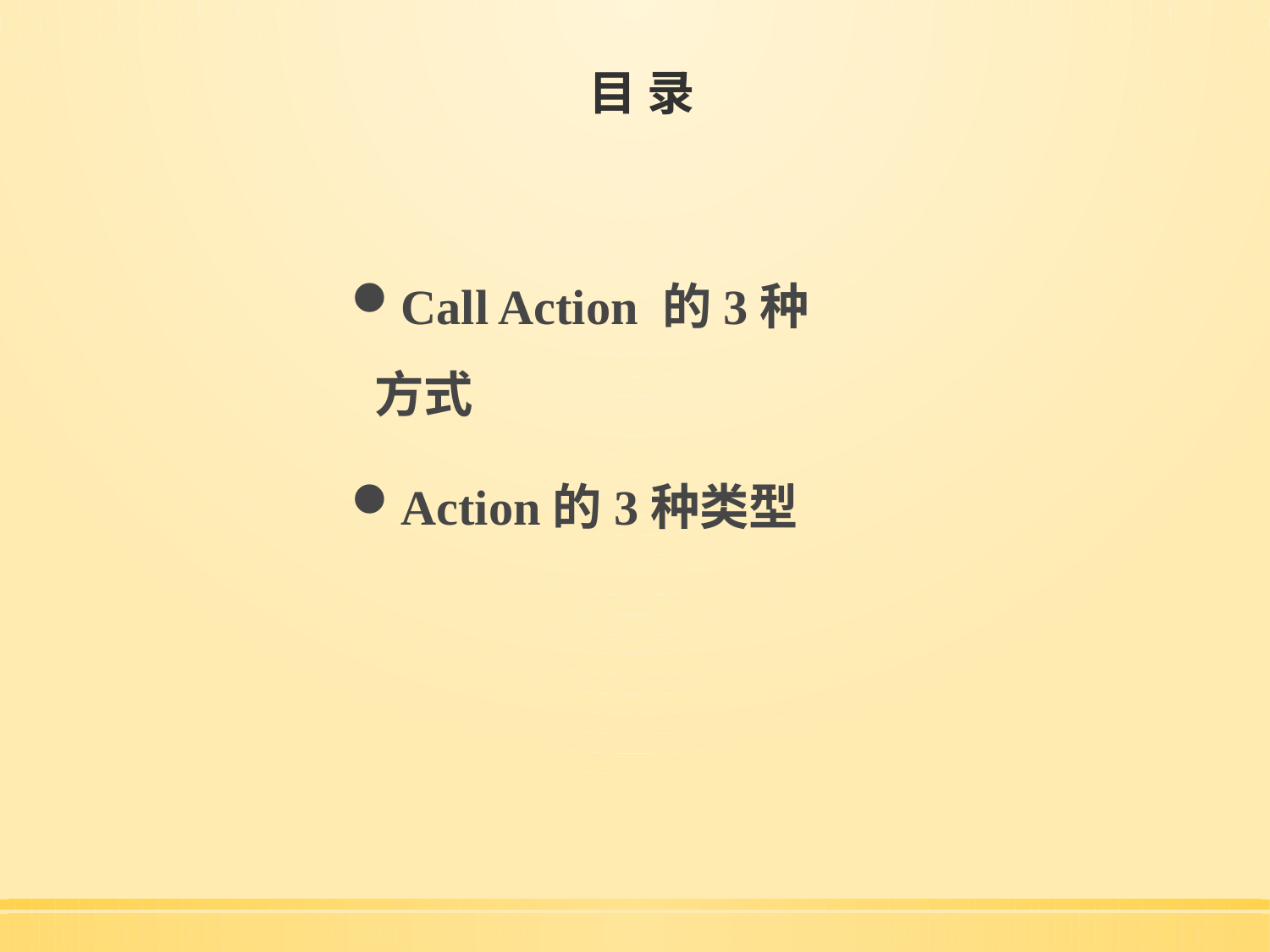

# 目 录
Call Action 的3种方式
Action的3种类型